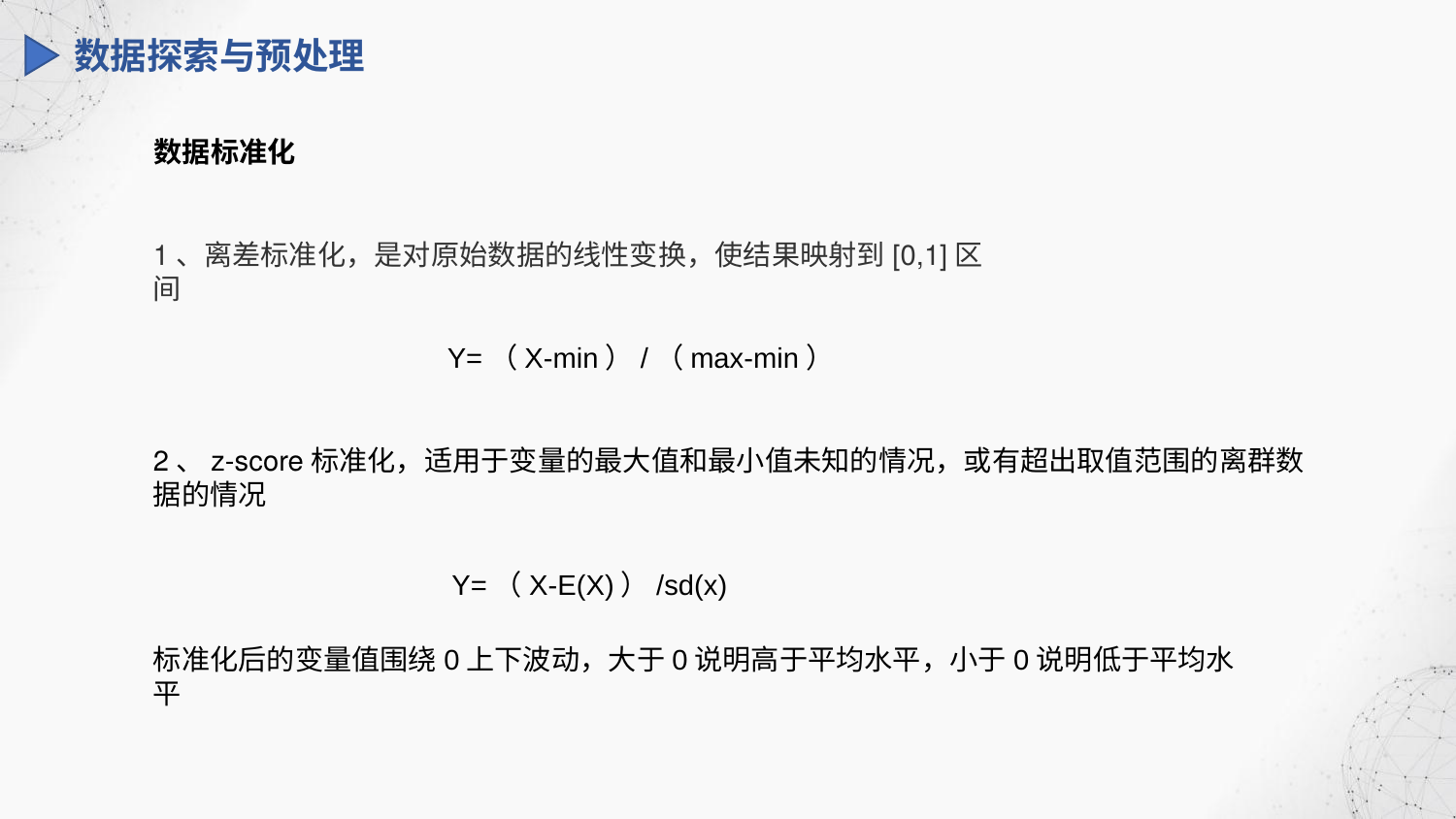

数据探索与预处理

数据标准化
1、离差标准化，是对原始数据的线性变换，使结果映射到[0,1]区间
Y=（X-min）/（max-min）
2、z-score标准化，适用于变量的最大值和最小值未知的情况，或有超出取值范围的离群数据的情况
Y=（X-E(X)）/sd(x)
标准化后的变量值围绕0上下波动，大于0说明高于平均水平，小于0说明低于平均水平